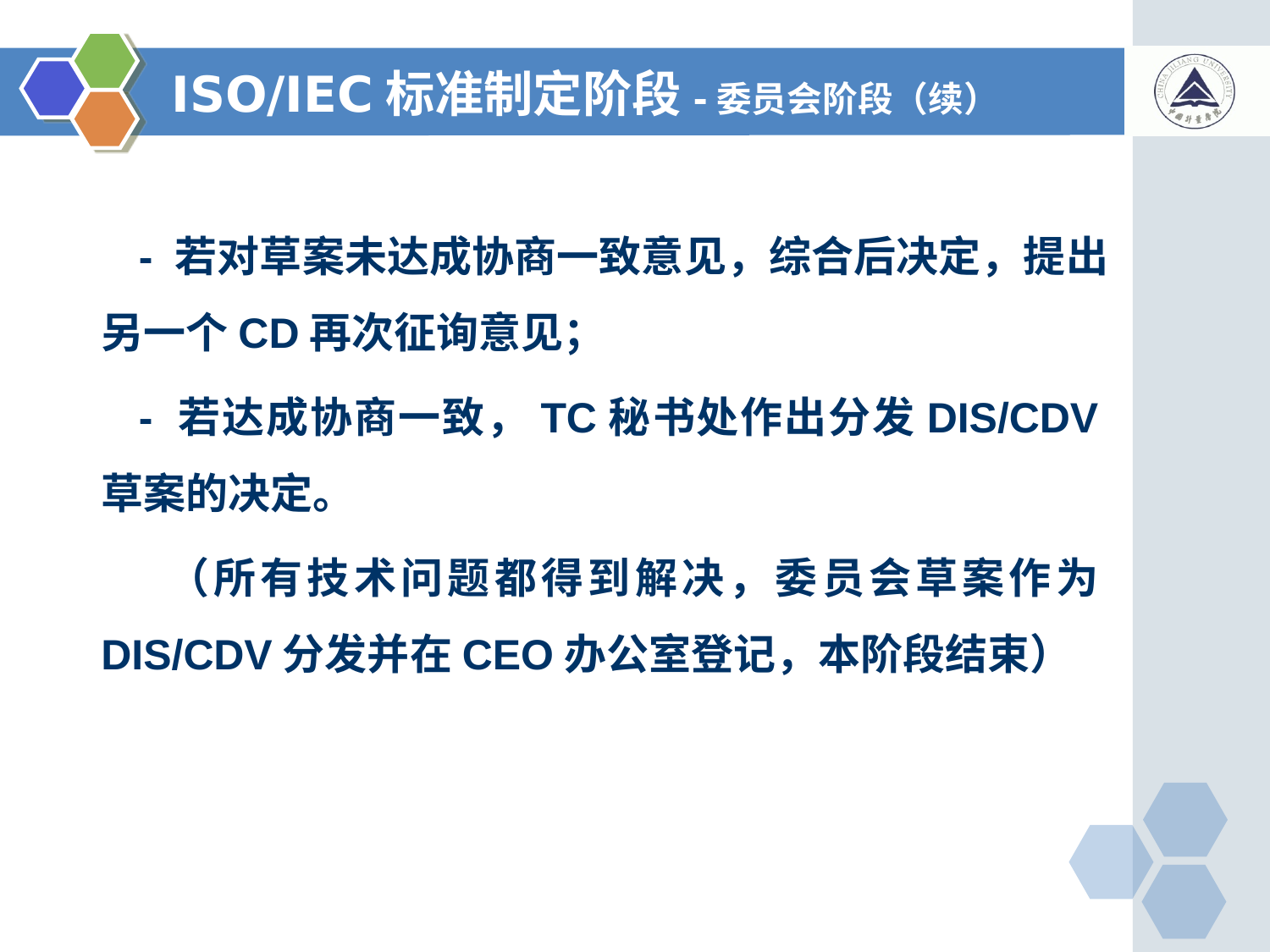

# ISO/IEC标准制定阶段-委员会阶段（续）
- 若对草案未达成协商一致意见，综合后决定，提出另一个CD再次征询意见；
- 若达成协商一致，TC秘书处作出分发DIS/CDV草案的决定。
 （所有技术问题都得到解决，委员会草案作为DIS/CDV分发并在CEO办公室登记，本阶段结束）